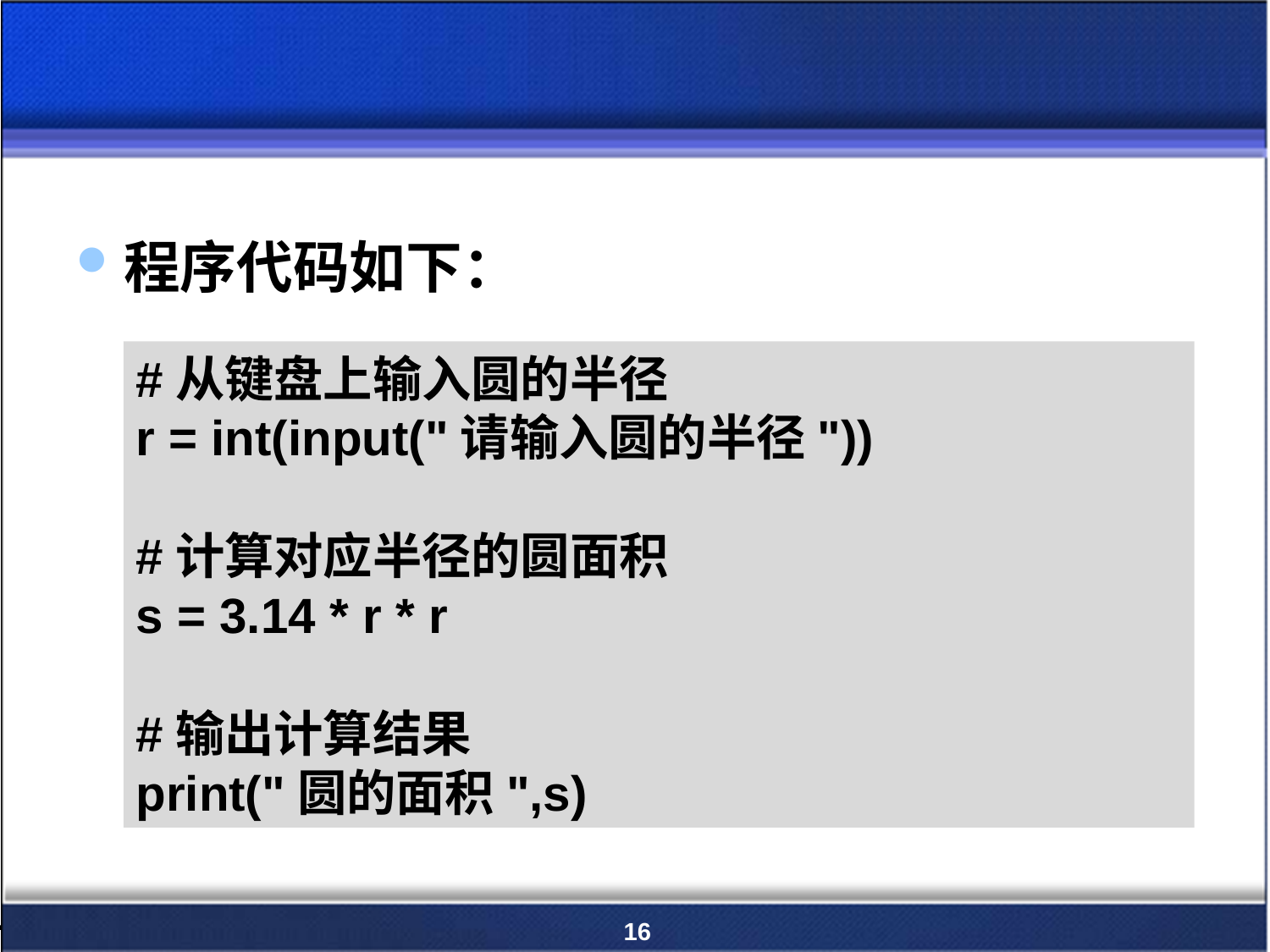

#
程序代码如下：
#从键盘上输入圆的半径
r = int(input("请输入圆的半径"))

#计算对应半径的圆面积
s = 3.14 * r * r

#输出计算结果
print("圆的面积",s)
16